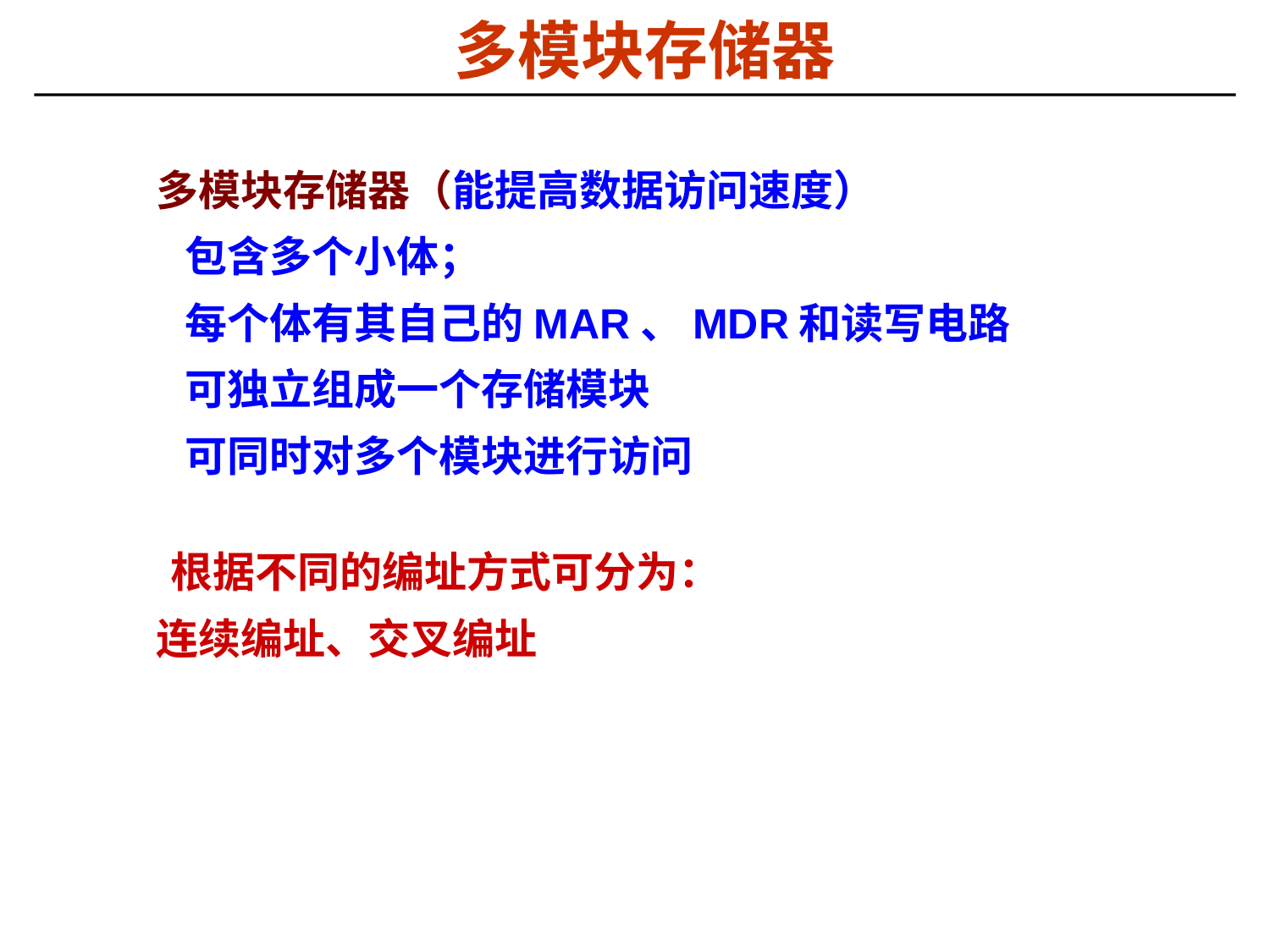

# 多模块存储器
多模块存储器（能提高数据访问速度）
  包含多个小体；
  每个体有其自己的MAR、MDR和读写电路
  可独立组成一个存储模块
  可同时对多个模块进行访问

 根据不同的编址方式可分为：
连续编址、交叉编址